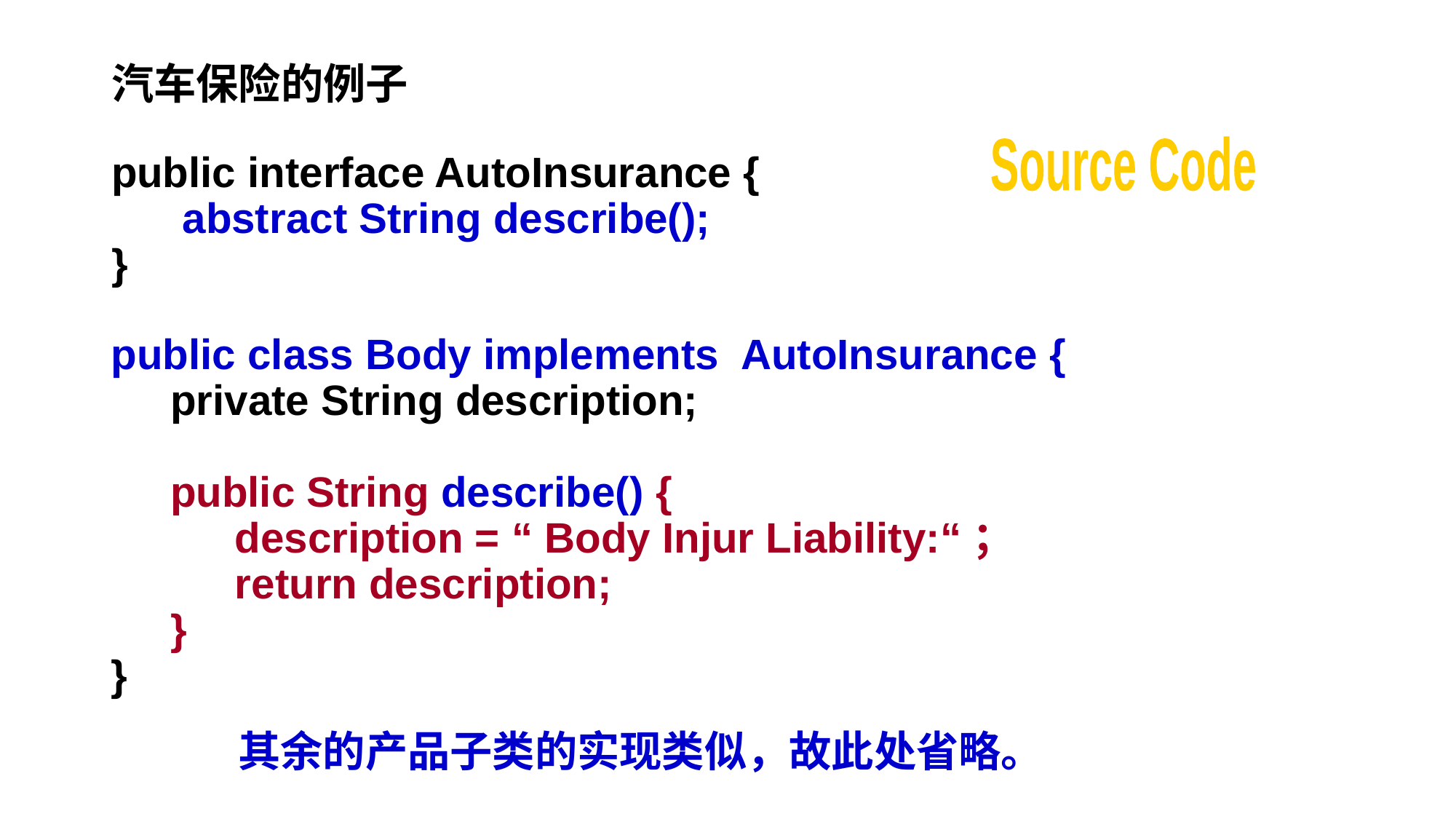

# 汽车保险的例子
Source Code
public interface AutoInsurance {
      abstract String describe();
}
public class Body implements  AutoInsurance {
     private String description;

     public String describe() {
	       description = “ Body Injur Liability:“；
	       return description;
     }
}
其余的产品子类的实现类似，故此处省略。
32